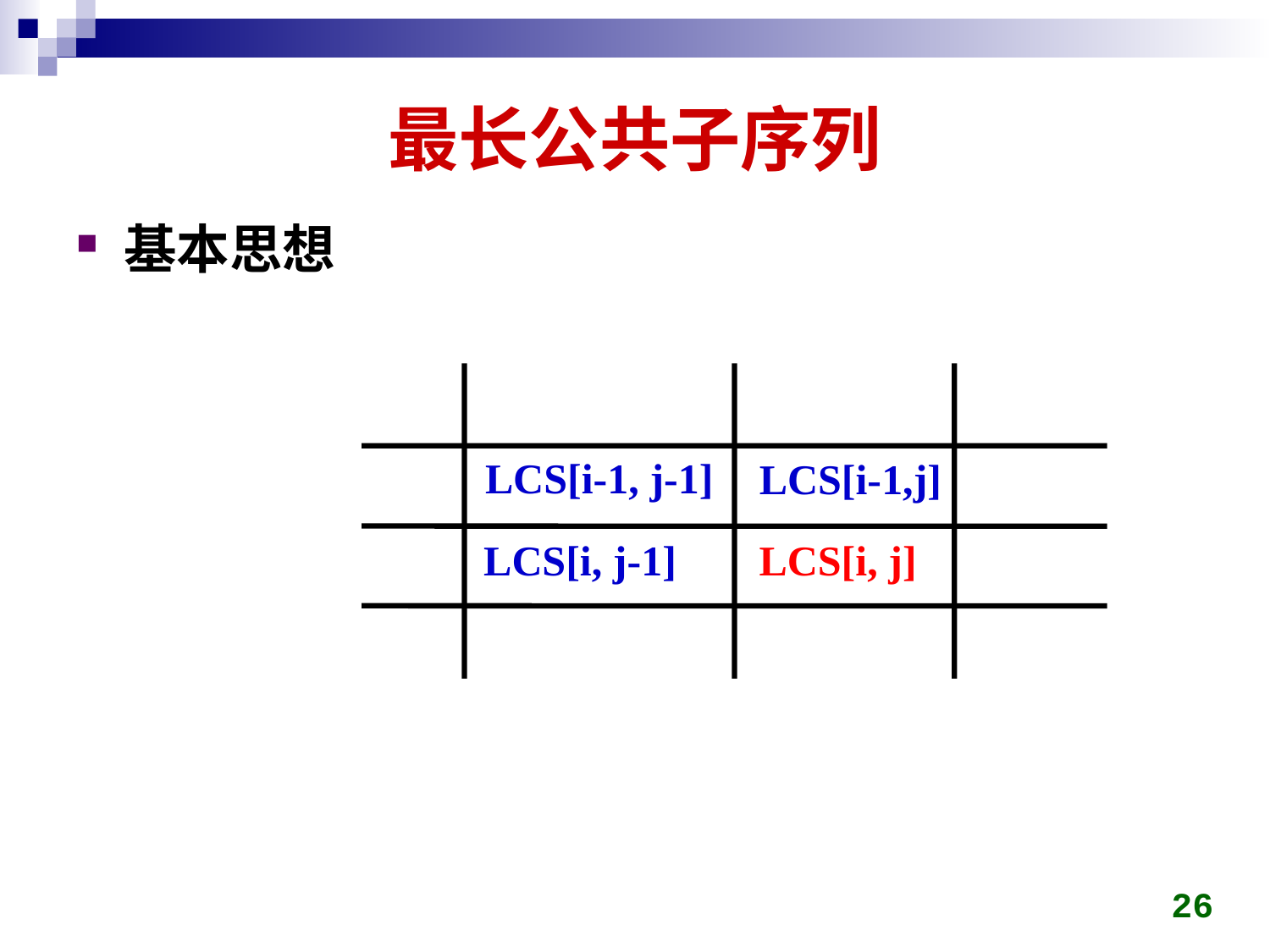

# 最长公共子序列
基本思想

LCS[i-1, j-1]

 LCS[i-1,j]

LCS[i, j-1]
 LCS[i, j]

26